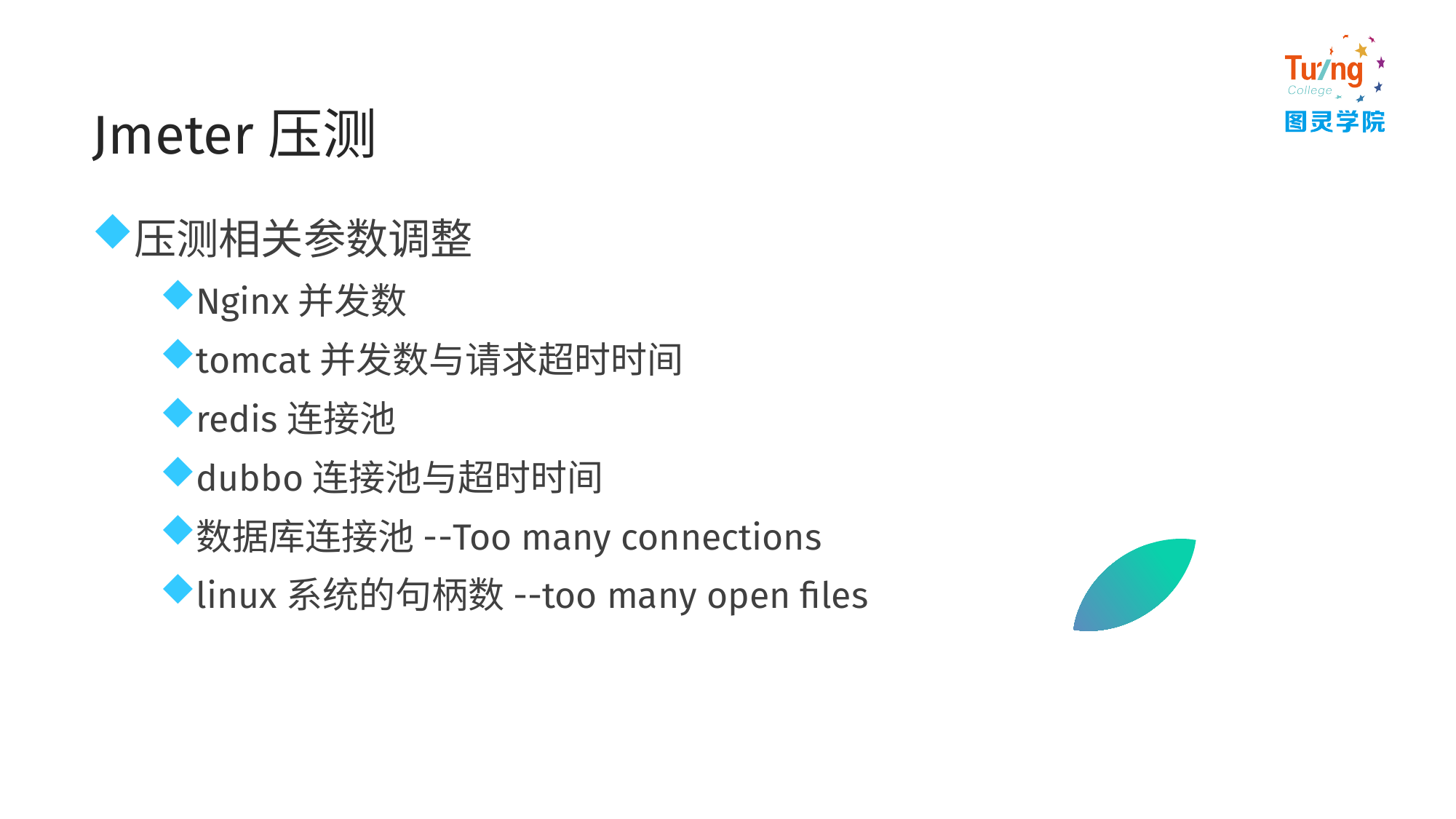

# Jmeter压测

压测相关参数调整
Nginx并发数
tomcat并发数与请求超时时间
redis连接池
dubbo连接池与超时时间
数据库连接池--Too many connections
linux系统的句柄数--too many open files